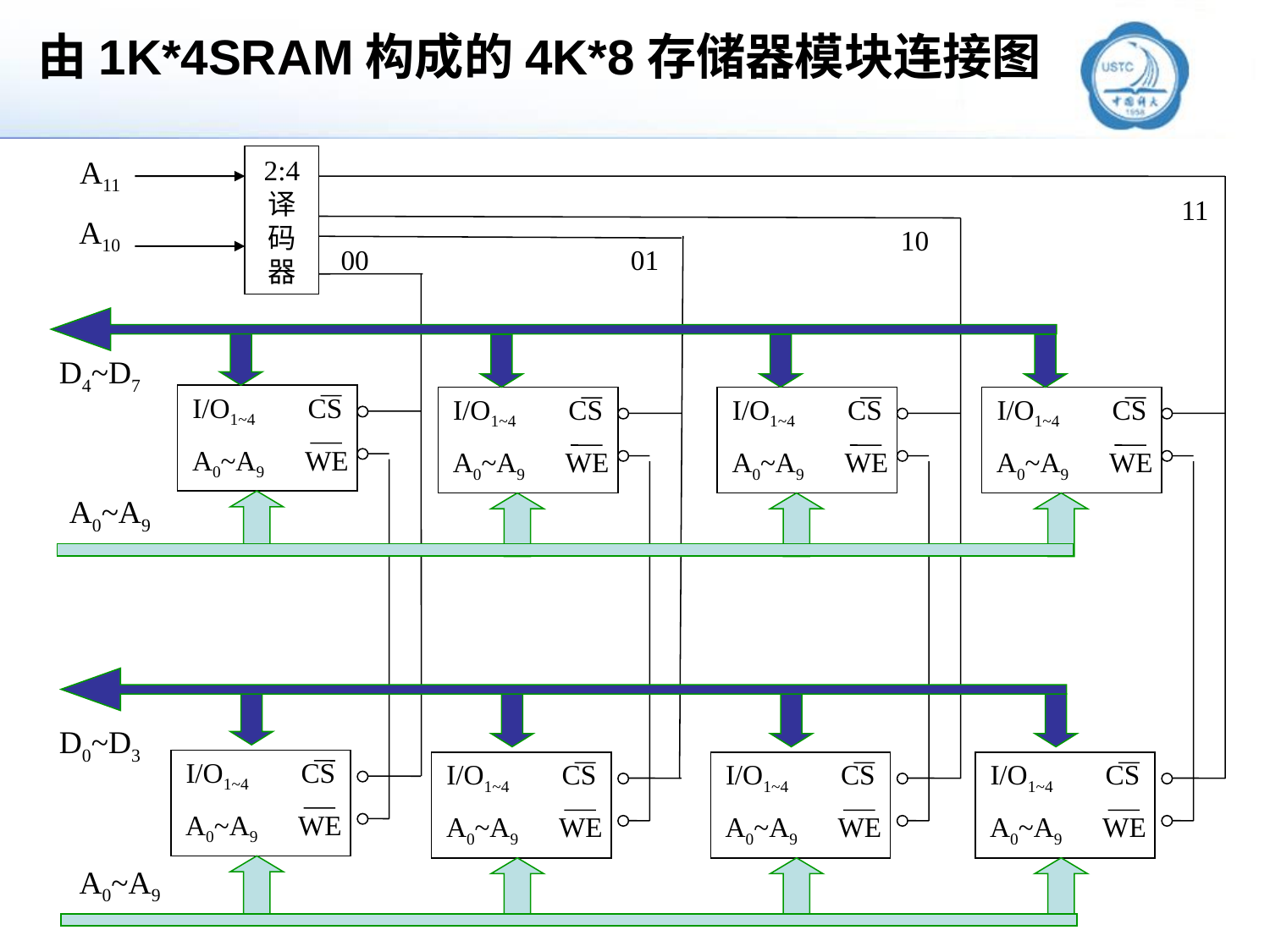

由1K*4SRAM构成的4K*8存储器模块连接图
A11
2:4
译
码
器

11
A10

10

00
01

D4~D7
I/O1~4             CS
       A0~A9          WE
I/O1~4             CS
       A0~A9          WE
I/O1~4             CS
       A0~A9          WE
I/O1~4             CS
       A0~A9          WE

A0~A9

D0~D3
I/O1~4             CS
       A0~A9          WE
I/O1~4             CS
       A0~A9          WE
I/O1~4             CS
       A0~A9          WE
I/O1~4             CS
       A0~A9          WE

A0~A9